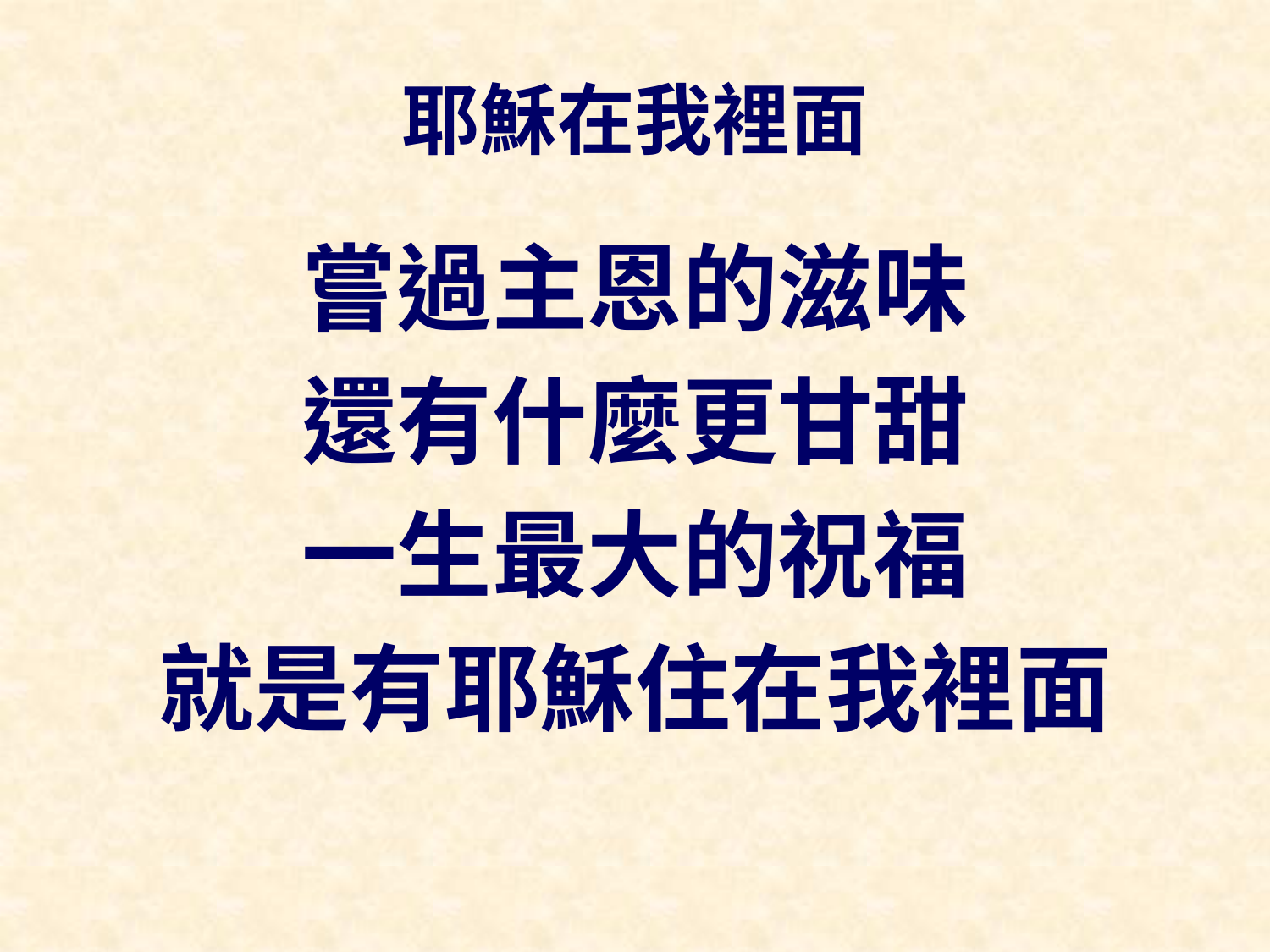

# 耶穌在我裡面
嘗過主恩的滋味
還有什麼更甘甜
一生最大的祝福
就是有耶穌住在我裡面